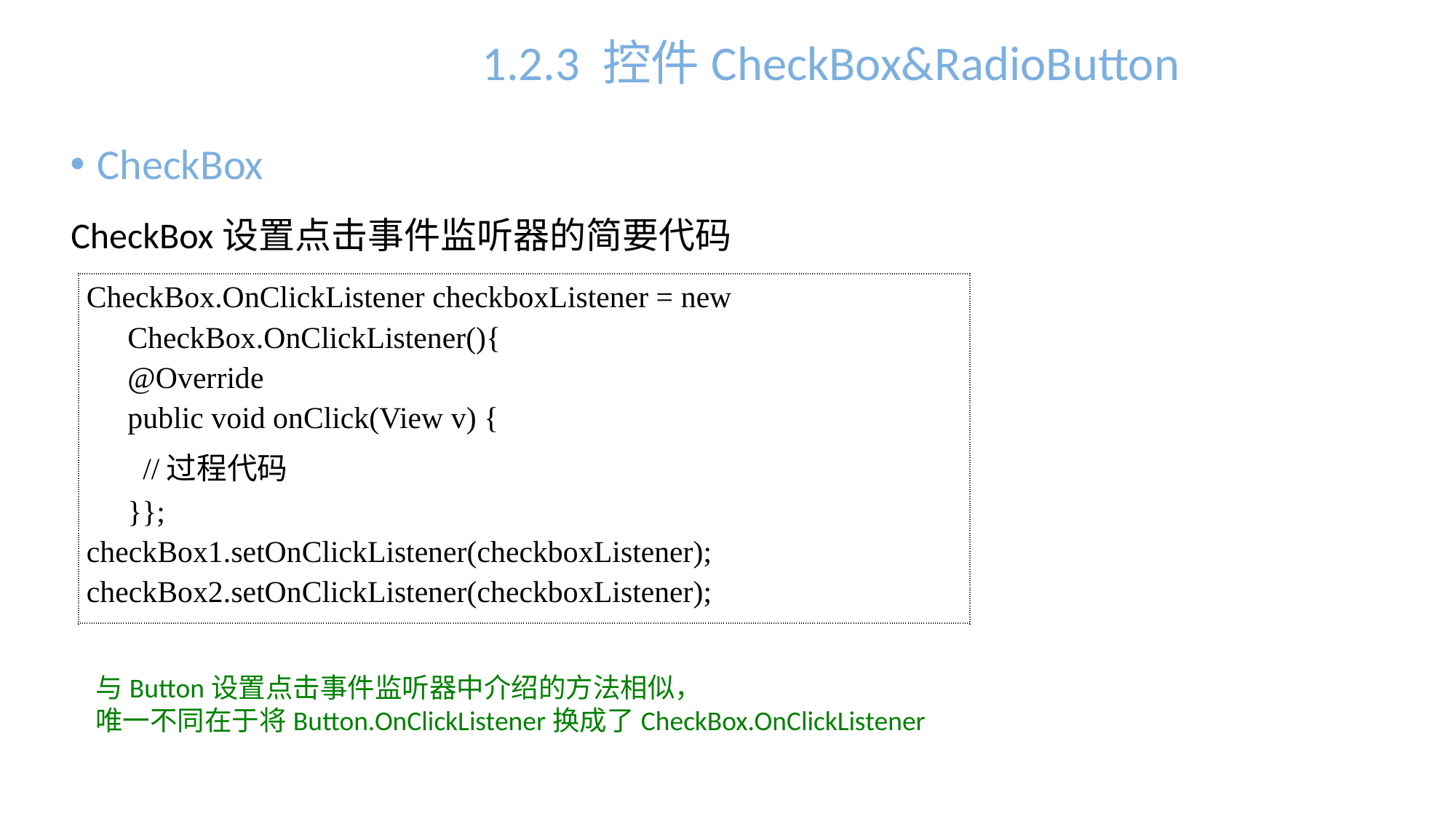

1.2.3 控件CheckBox&RadioButton
CheckBox
CheckBox设置点击事件监听器的简要代码
| CheckBox.OnClickListener checkboxListener = new CheckBox.OnClickListener(){ @Override public void onClick(View v) { //过程代码 }}; checkBox1.setOnClickListener(checkboxListener); checkBox2.setOnClickListener(checkboxListener); |
| --- |
与Button设置点击事件监听器中介绍的方法相似，
唯一不同在于将Button.OnClickListener换成了CheckBox.OnClickListener